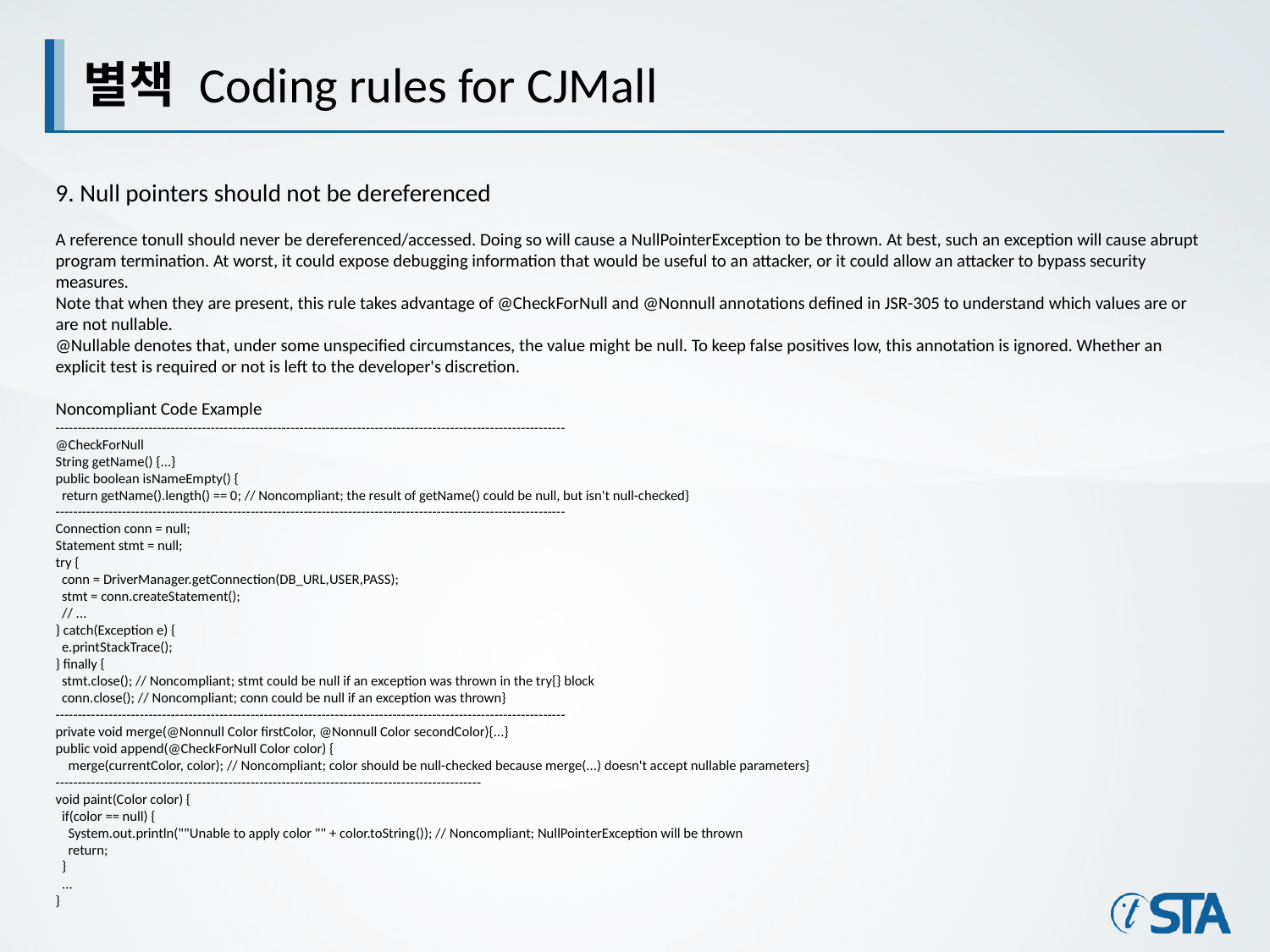

# 별책 Coding rules for CJMall
9. Null pointers should not be dereferenced

A reference tonull should never be dereferenced/accessed. Doing so will cause a NullPointerException to be thrown. At best, such an exception will cause abrupt program termination. At worst, it could expose debugging information that would be useful to an attacker, or it could allow an attacker to bypass security measures.
Note that when they are present, this rule takes advantage of @CheckForNull and @Nonnull annotations defined in JSR-305 to understand which values are or are not nullable.
@Nullable denotes that, under some unspecified circumstances, the value might be null. To keep false positives low, this annotation is ignored. Whether an explicit test is required or not is left to the developer's discretion.

Noncompliant Code Example
-------------------------------------------------------------------------------------------------------------------
@CheckForNull
String getName() {...}
public boolean isNameEmpty() {
  return getName().length() == 0; // Noncompliant; the result of getName() could be null, but isn't null-checked}
-------------------------------------------------------------------------------------------------------------------
Connection conn = null;
Statement stmt = null;
try {
  conn = DriverManager.getConnection(DB_URL,USER,PASS);
  stmt = conn.createStatement();
  // ...
} catch(Exception e) {
  e.printStackTrace();
} finally {
  stmt.close(); // Noncompliant; stmt could be null if an exception was thrown in the try{} block
  conn.close(); // Noncompliant; conn could be null if an exception was thrown}
-------------------------------------------------------------------------------------------------------------------
private void merge(@Nonnull Color firstColor, @Nonnull Color secondColor){...}
public void append(@CheckForNull Color color) {
    merge(currentColor, color); // Noncompliant; color should be null-checked because merge(...) doesn't accept nullable parameters}
------------------------------------------------------------------------------------------------
void paint(Color color) {
  if(color == null) {
    System.out.println(""Unable to apply color "" + color.toString()); // Noncompliant; NullPointerException will be thrown
    return;
  }
  ...
}